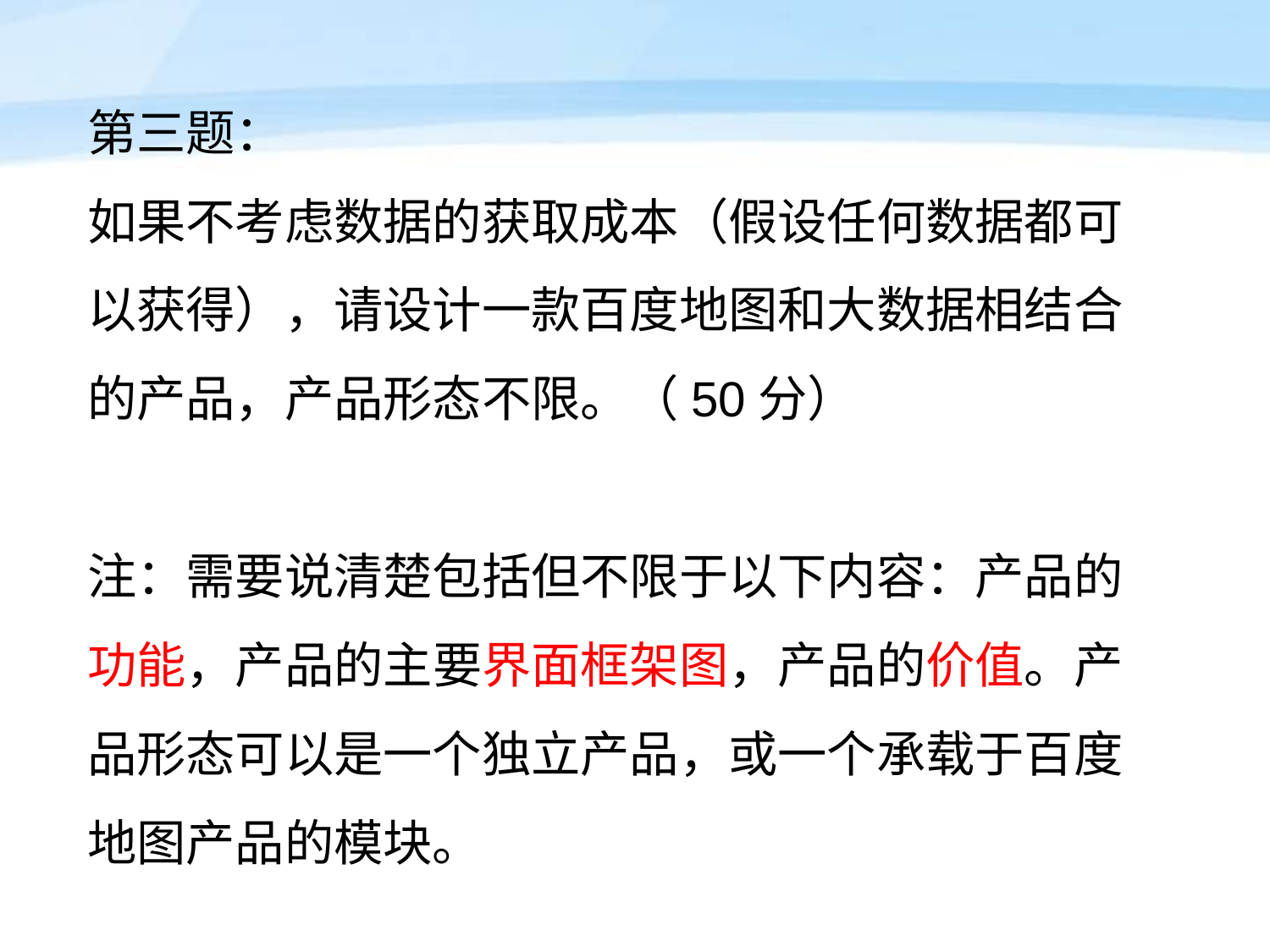

第三题：
如果不考虑数据的获取成本（假设任何数据都可以获得），请设计一款百度地图和大数据相结合的产品，产品形态不限。（50分）

注：需要说清楚包括但不限于以下内容：产品的功能，产品的主要界面框架图，产品的价值。产品形态可以是一个独立产品，或一个承载于百度地图产品的模块。